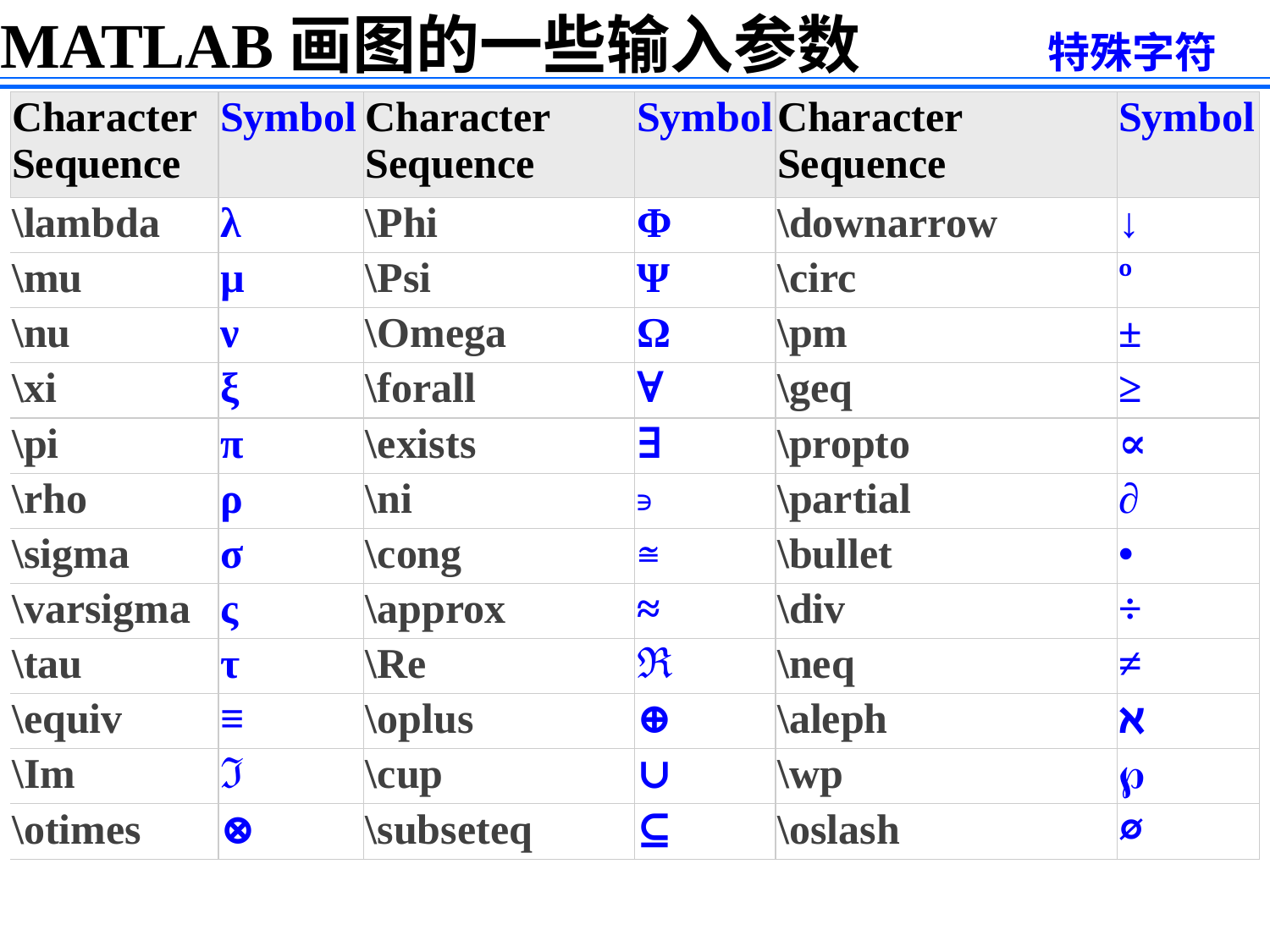

MATLAB画图的一些输入参数             特殊字符

| Character Sequence | Symbol | Character Sequence | Symbol | Character Sequence | Symbol |
| --- | --- | --- | --- | --- | --- |
| \lambda | λ | \Phi | Φ | \downarrow | ↓ |
| \mu | µ | \Psi | Ψ | \circ | º |
| \nu | ν | \Omega | Ω | \pm | ± |
| \xi | ξ | \forall | ∀ | \geq | ≥ |
| \pi | π | \exists | ∃ | \propto | ∝ |
| \rho | ρ | \ni | ∍ | \partial | ∂ |
| \sigma | σ | \cong | ≅ | \bullet | • |
| \varsigma | ς | \approx | ≈ | \div | ÷ |
| \tau | τ | \Re | ℜ | \neq | ≠ |
| \equiv | ≡ | \oplus | ⊕ | \aleph | ℵ |
| \Im | ℑ | \cup | ∪ | \wp | ℘ |
| \otimes | ⊗ | \subseteq | ⊆ | \oslash | ∅ |